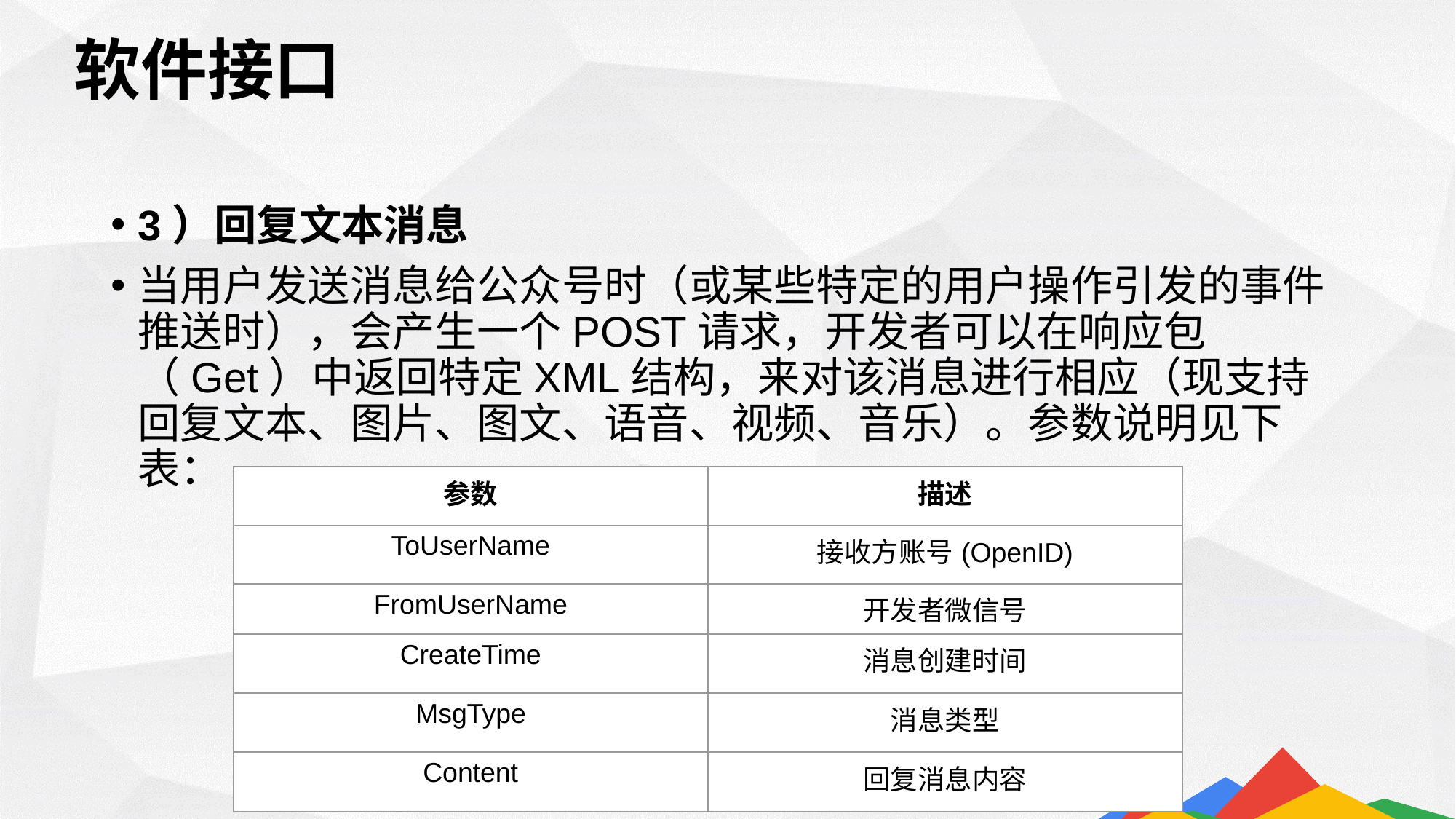

# 软件接口
3）回复文本消息
当用户发送消息给公众号时（或某些特定的用户操作引发的事件推送时），会产生一个POST请求，开发者可以在响应包（Get）中返回特定XML结构，来对该消息进行相应（现支持回复文本、图片、图文、语音、视频、音乐）。参数说明见下表：

| 参数 | 描述 |
| --- | --- |
| ToUserName | 接收方账号(OpenID) |
| FromUserName | 开发者微信号 |
| CreateTime | 消息创建时间 |
| MsgType | 消息类型 |
| Content | 回复消息内容 |